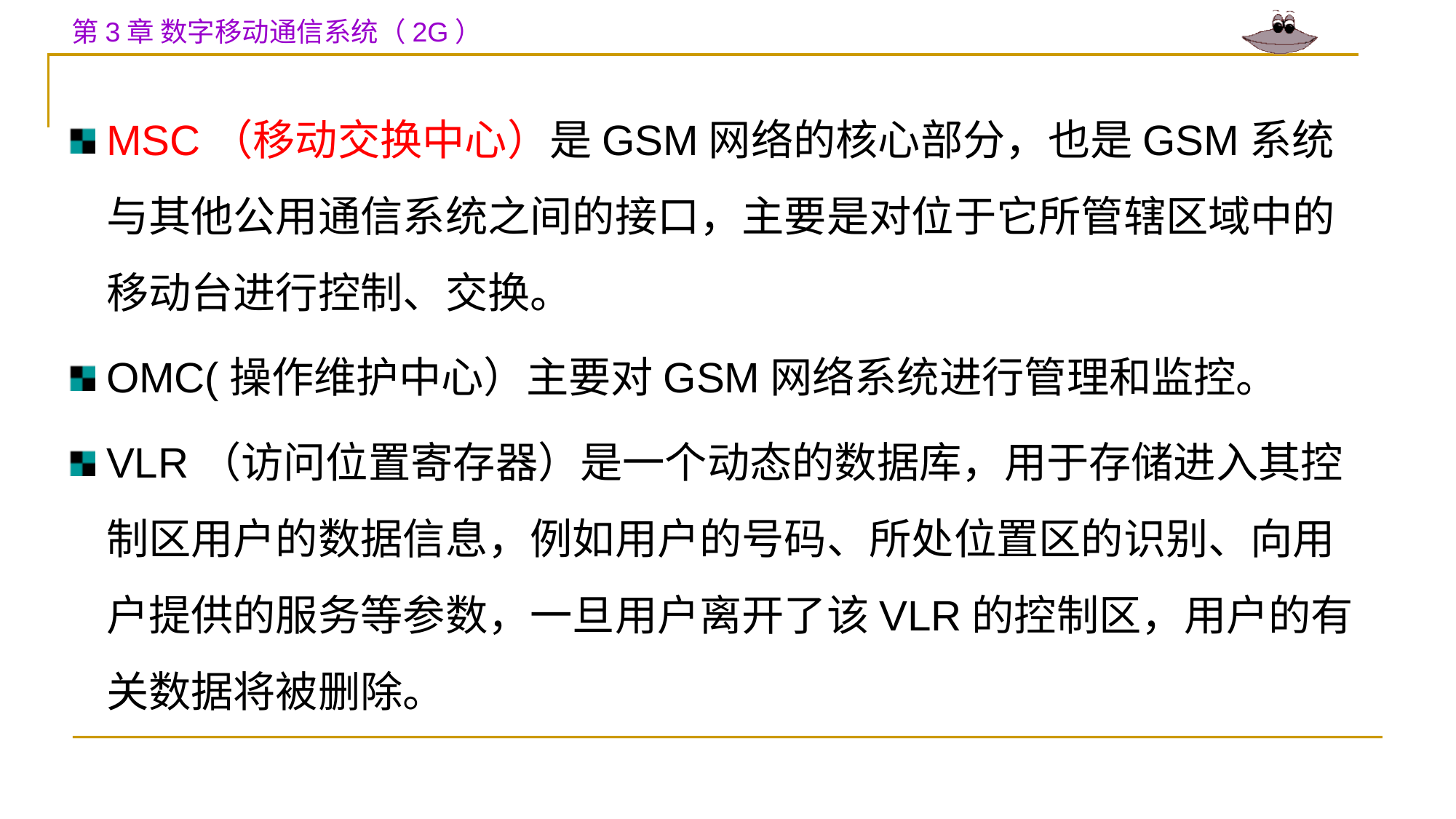

MSC（移动交换中心）是GSM网络的核心部分，也是GSM系统与其他公用通信系统之间的接口，主要是对位于它所管辖区域中的移动台进行控制、交换。
OMC(操作维护中心）主要对GSM网络系统进行管理和监控。
VLR（访问位置寄存器）是一个动态的数据库，用于存储进入其控制区用户的数据信息，例如用户的号码、所处位置区的识别、向用户提供的服务等参数，一旦用户离开了该VLR的控制区，用户的有关数据将被删除。